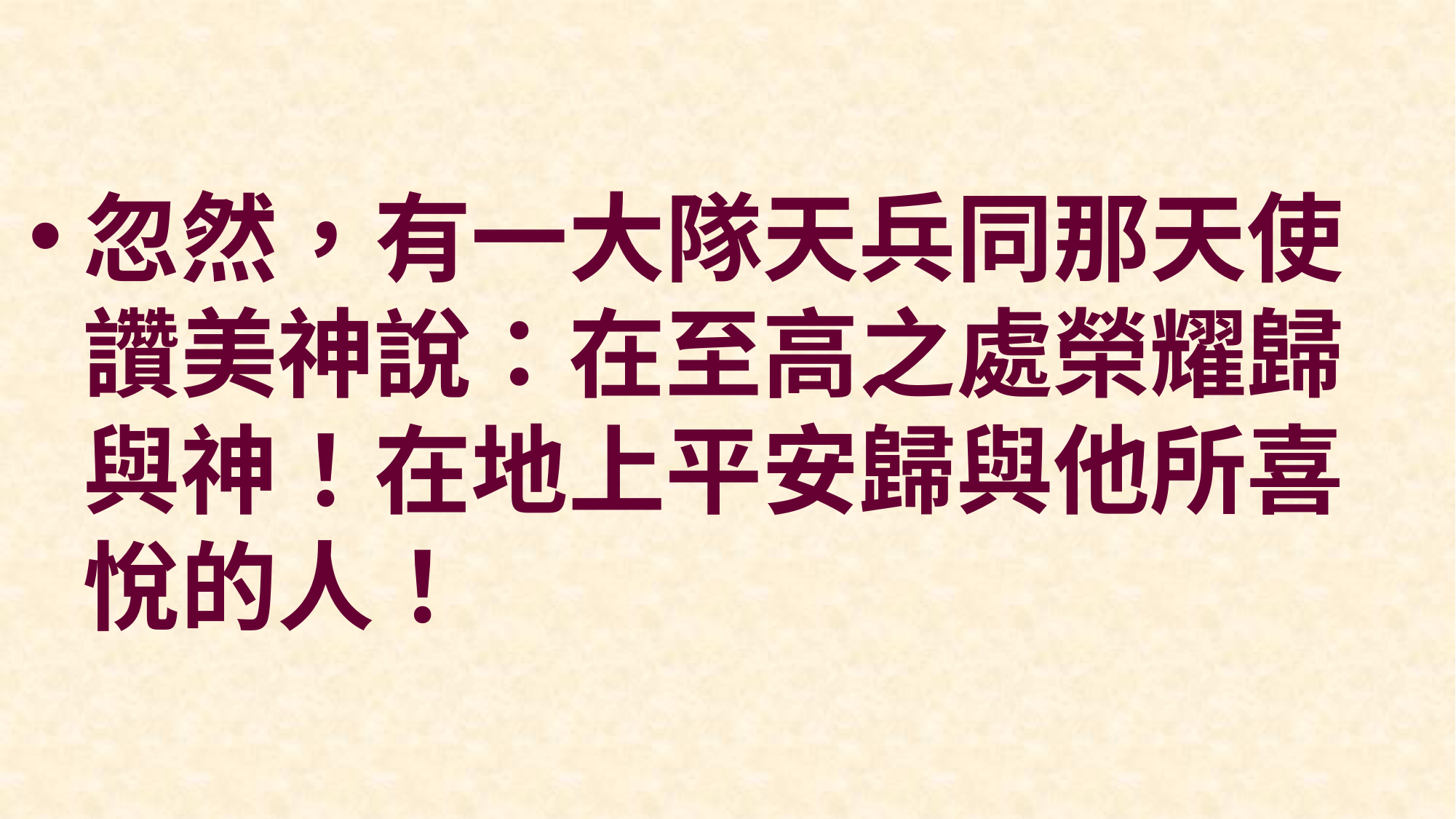

忽然，有一大隊天兵同那天使讚美神說：在至高之處榮耀歸與神！在地上平安歸與他所喜悅的人！